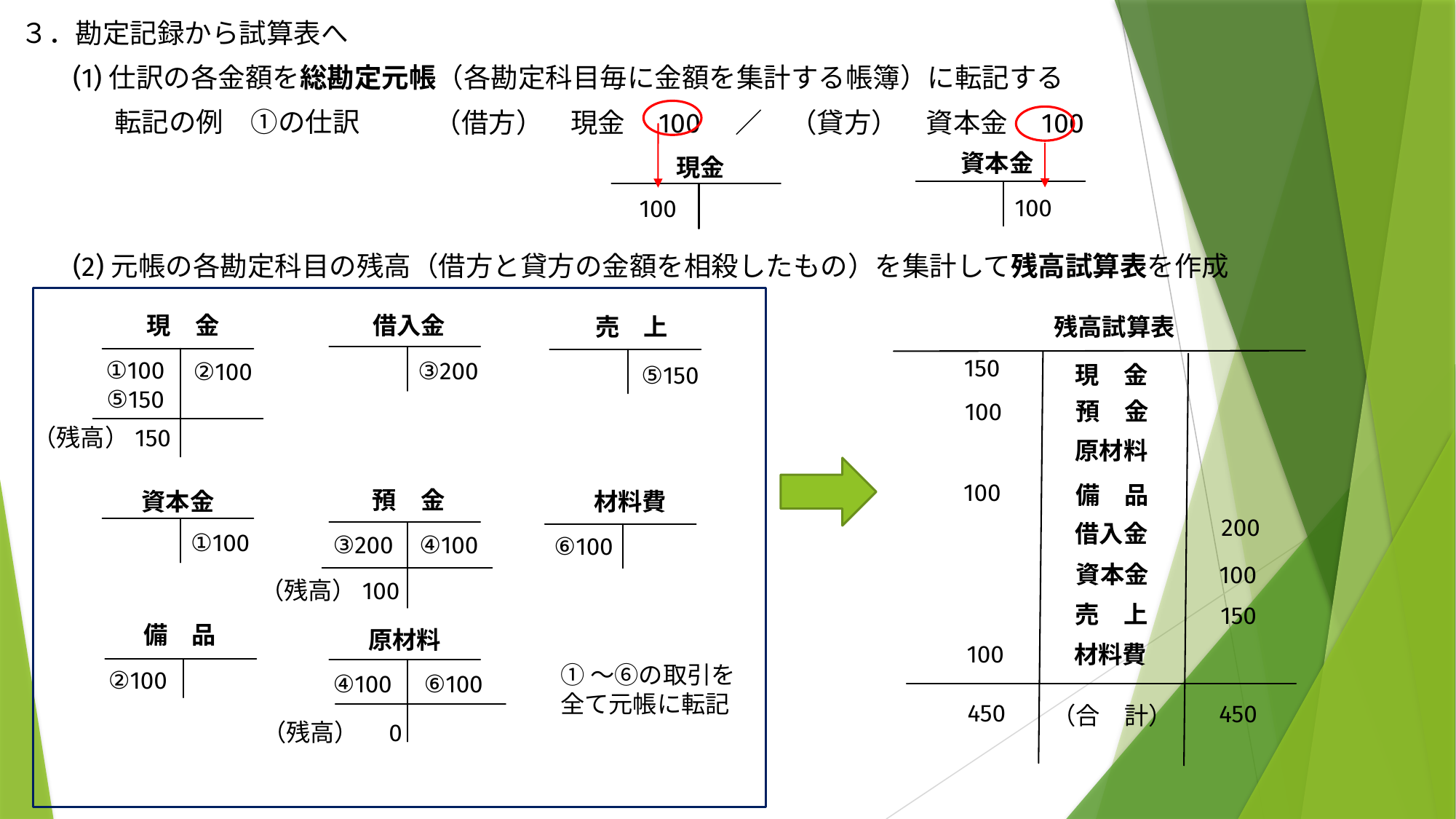

３．勘定記録から試算表へ
(1)仕訳の各金額を総勘定元帳（各勘定科目毎に金額を集計する帳簿）に転記する
転記の例　①の仕訳
（借方）　現金　100　／　（貸方）　資本金　100

資本金
現金
100
100
(2)元帳の各勘定科目の残高（借方と貸方の金額を相殺したもの）を集計して残高試算表を作成

現　金
借入金
売　上
残高試算表
150
①100
③200
②100
⑤150
現　金
⑤150
100
預　金
（残高）150
原材料

100
備　品
預　金
資本金
材料費
200
借入金
①100
③200
④100
⑥100
資本金
100
（残高）100
売　上
150
備　品
原材料
100
材料費
①～⑥の取引を
全て元帳に転記
②100
④100
⑥100
450
450
（合　計）
（残高）　0